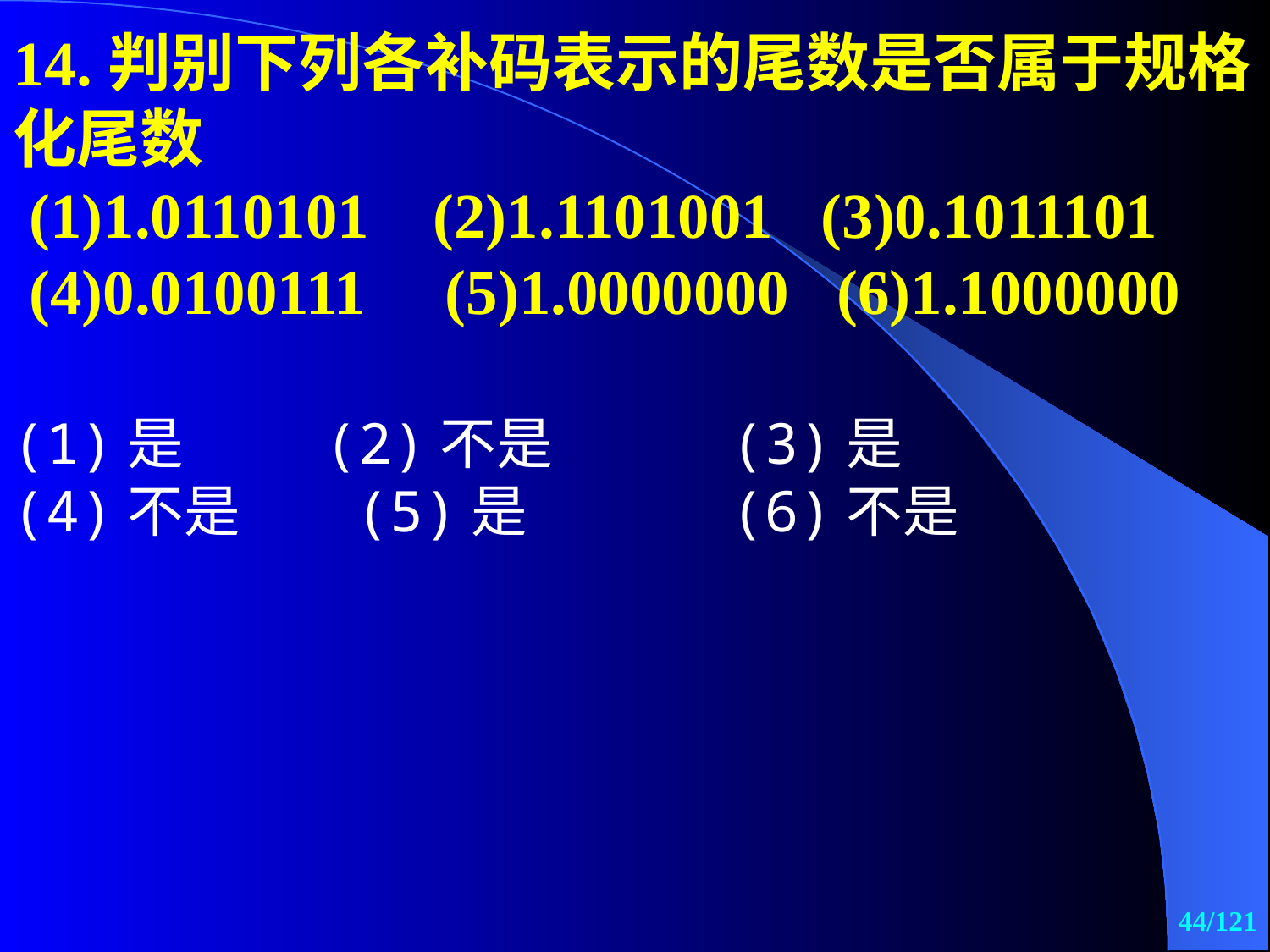

14.判别下列各补码表示的尾数是否属于规格化尾数
 (1)1.0110101    (2)1.1101001   (3)0.1011101
 (4)0.0100111     (5)1.0000000   (6)1.1000000
(1)是          (2)不是             (3)是
(4)不是        (5)是               (6)不是
44/121